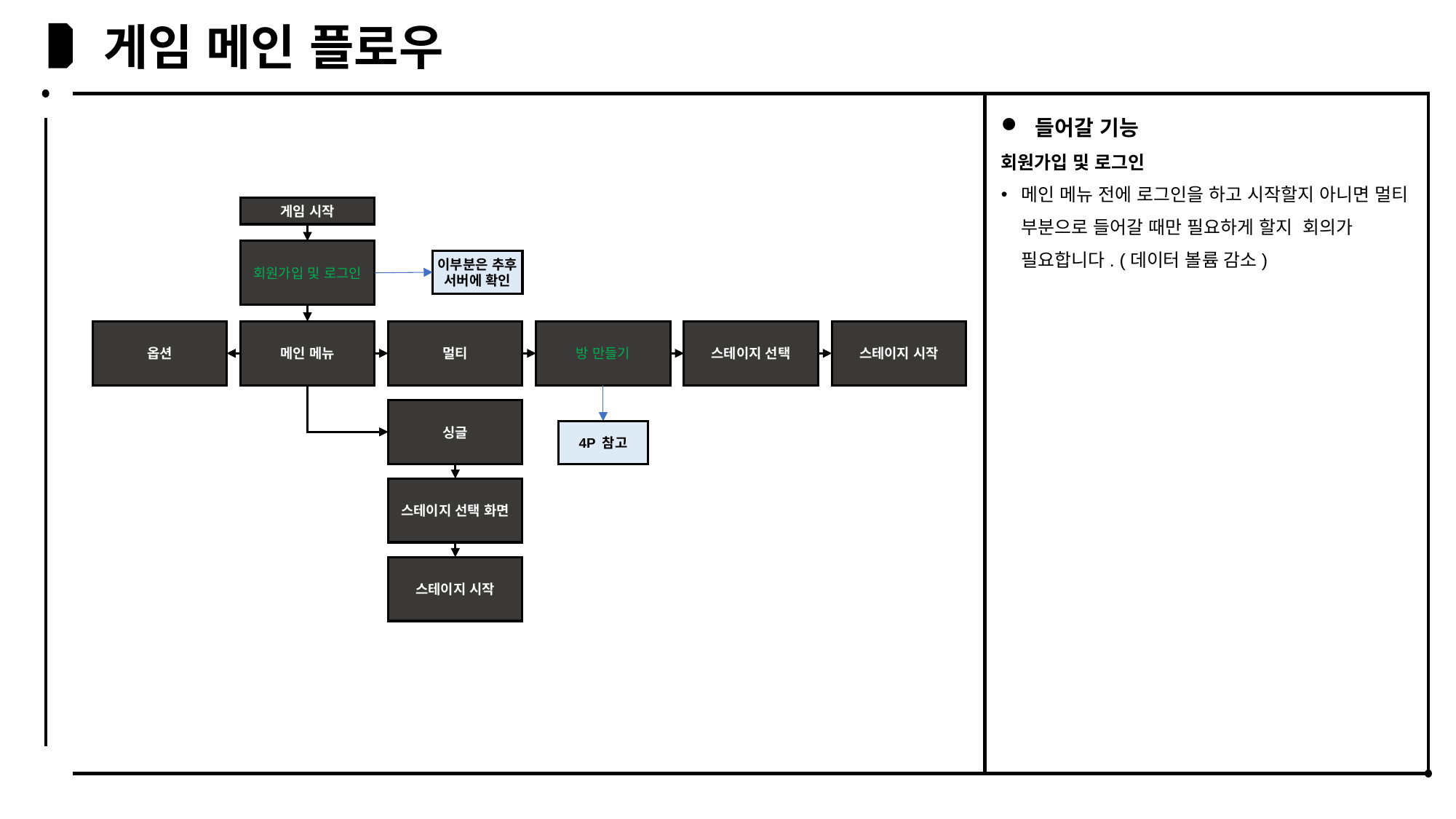

게임 메인 플로우

들어갈 기능
회원가입 및 로그인
메인 메뉴 전에 로그인을 하고 시작할지 아니면 멀티 부분으로 들어갈 때만 필요하게 할지  회의가 필요합니다. (데이터 볼륨 감소)
게임 시작
회원가입 및 로그인
이부분은 추후
서버에 확인
옵션
메인 메뉴
멀티
방 만들기
스테이지 선택
스테이지 시작
싱글
4P 참고
스테이지 선택 화면
스테이지 시작